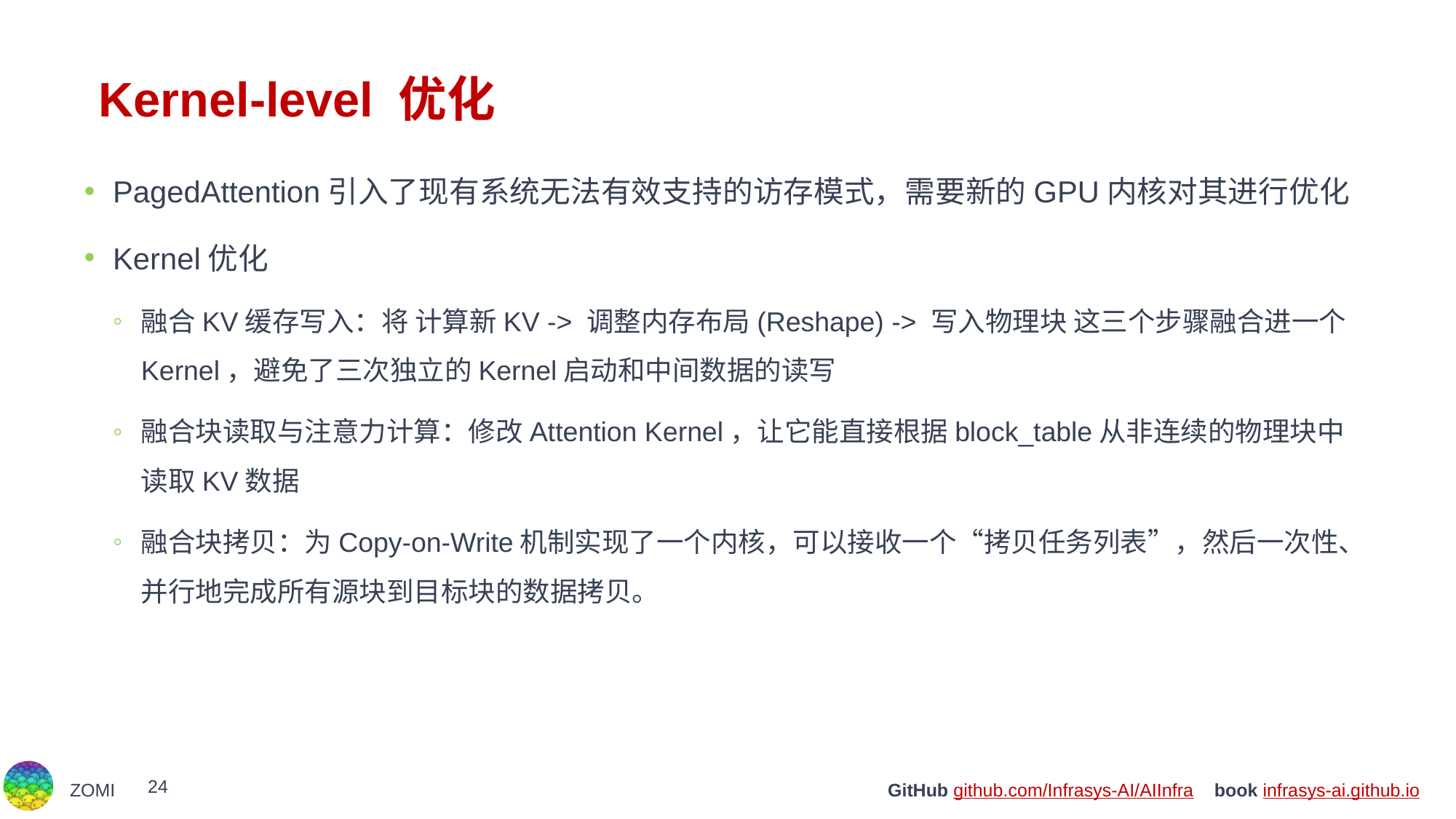

# Kernel-level 优化
PagedAttention引入了现有系统无法有效支持的访存模式，需要新的GPU内核对其进行优化
Kernel优化
融合KV缓存写入：将 计算新KV -> 调整内存布局(Reshape) -> 写入物理块 这三个步骤融合进一个Kernel，避免了三次独立的Kernel启动和中间数据的读写
融合块读取与注意力计算：修改Attention Kernel，让它能直接根据block_table从非连续的物理块中读取KV数据
融合块拷贝：为Copy-on-Write机制实现了一个内核，可以接收一个“拷贝任务列表”，然后一次性、并行地完成所有源块到目标块的数据拷贝。